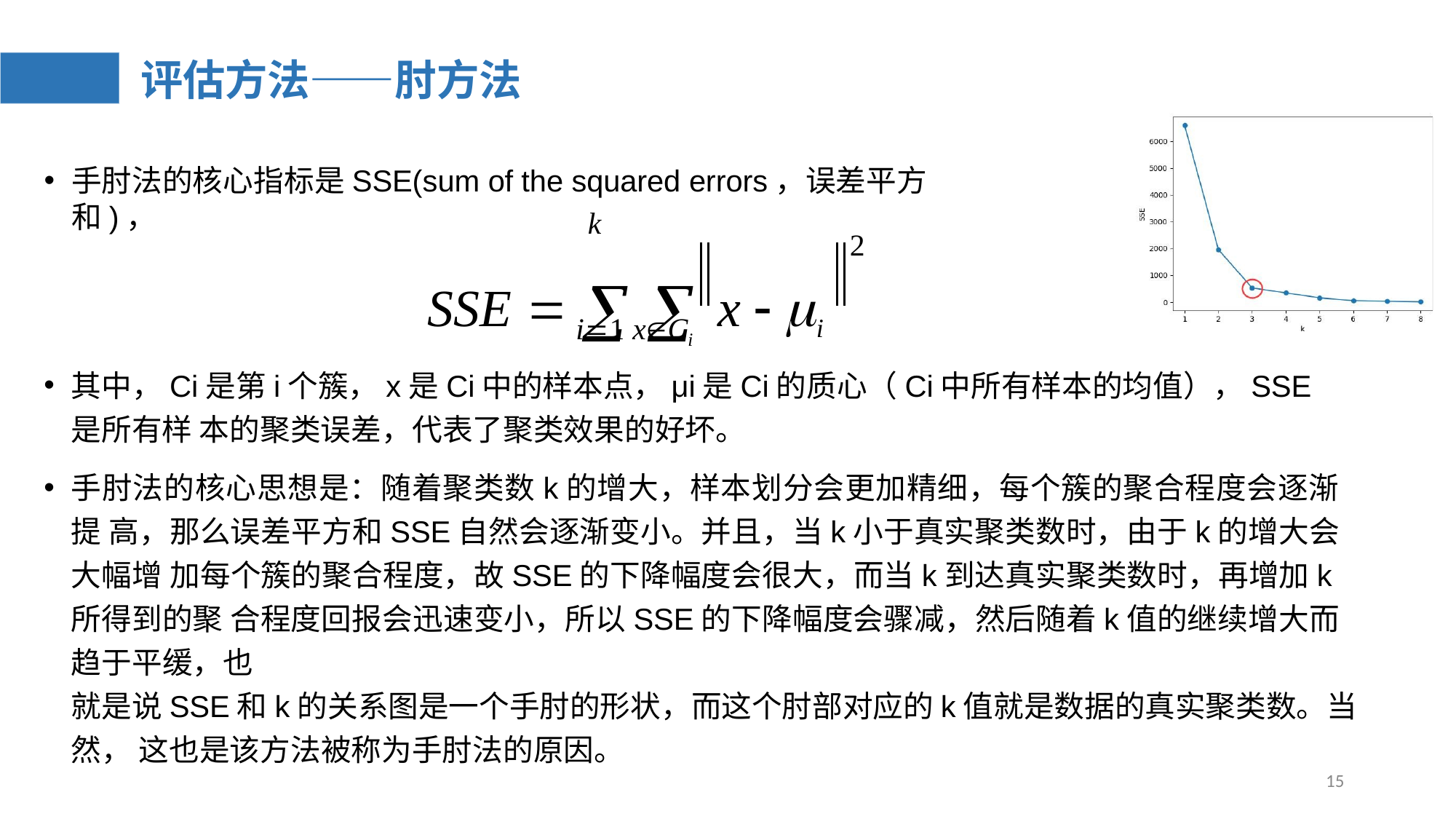

# 评估方法——肘方法

手肘法的核心指标是SSE(sum of the squared errors，误差平方和)，
k
SSE = ∑ ∑ x − μi
2

i=1	x∈Ci
其中，Ci是第i个簇，x是Ci中的样本点，μi是Ci的质心（Ci中所有样本的均值），SSE是所有样 本的聚类误差，代表了聚类效果的好坏。
手肘法的核心思想是：随着聚类数k的增大，样本划分会更加精细，每个簇的聚合程度会逐渐提 高，那么误差平方和SSE自然会逐渐变小。并且，当k小于真实聚类数时，由于k的增大会大幅增 加每个簇的聚合程度，故SSE的下降幅度会很大，而当k到达真实聚类数时，再增加k所得到的聚 合程度回报会迅速变小，所以SSE的下降幅度会骤减，然后随着k值的继续增大而趋于平缓，也
就是说SSE和k的关系图是一个手肘的形状，而这个肘部对应的k值就是数据的真实聚类数。当然， 这也是该方法被称为手肘法的原因。
15